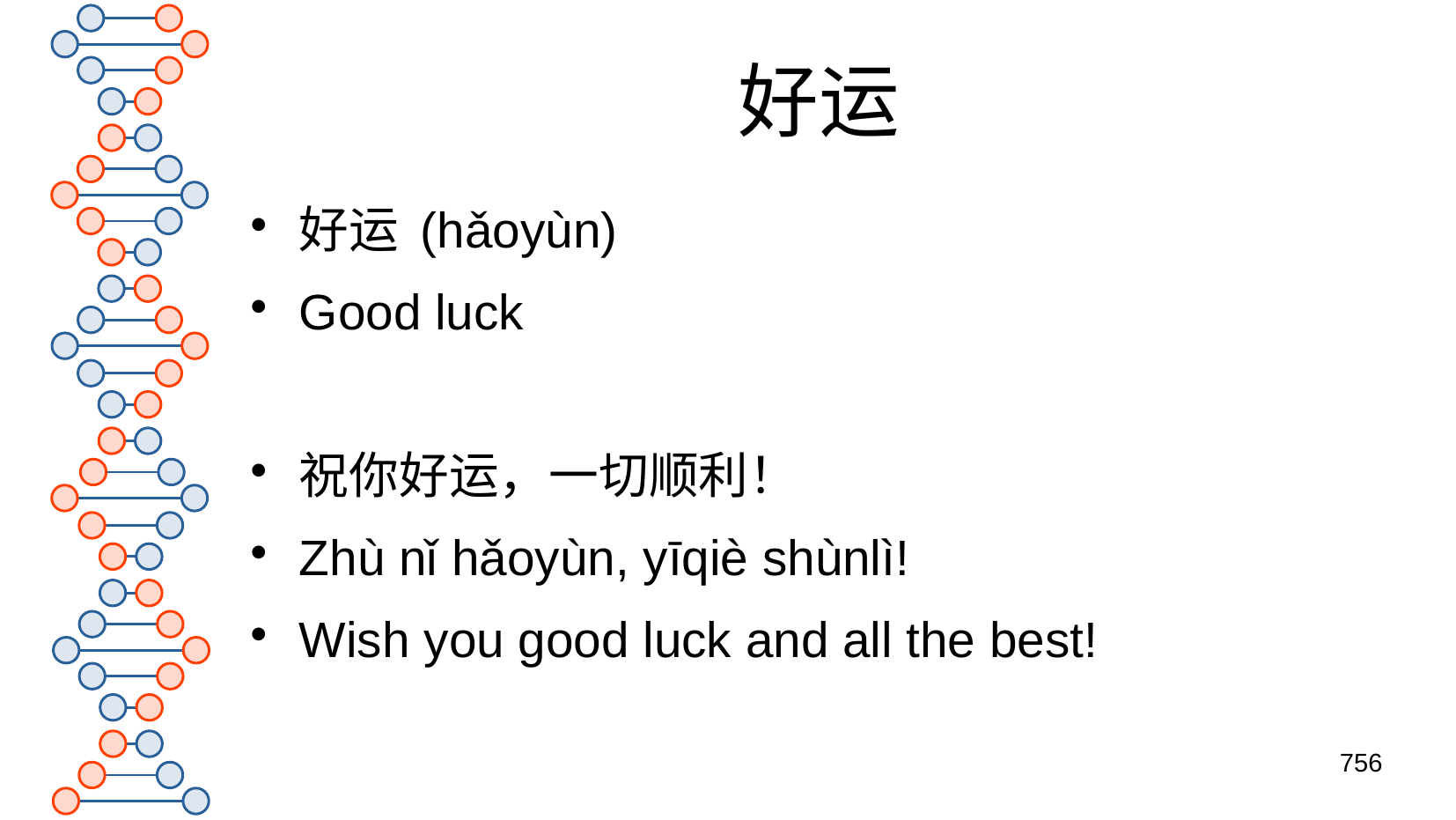

# 好运
好运 (hǎoyùn)
Good luck

祝你好运，一切顺利！
Zhù nǐ hǎoyùn, yīqiè shùnlì!
Wish you good luck and all the best!

756